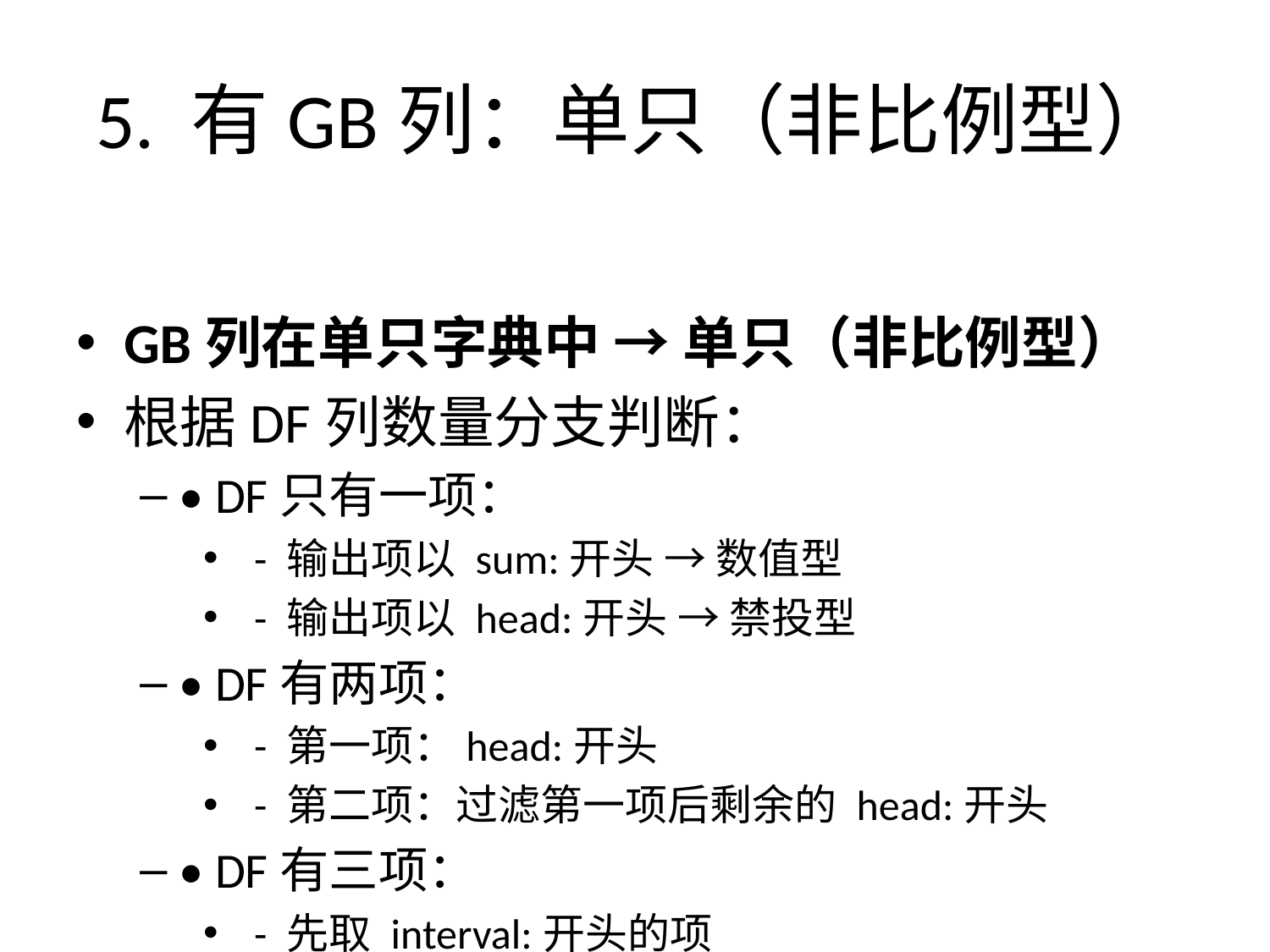

# 5. 有GB列：单只（非比例型）

GB列在单只字典中 → 单只（非比例型）
根据DF列数量分支判断：
• DF只有一项：
  - 输出项以 sum:开头 → 数值型
  - 输出项以 head:开头 → 禁投型
• DF有两项：
  - 第一项：head:开头
  - 第二项：过滤第一项后剩余的 head:开头
• DF有三项：
  - 先取 interval:开头的项
  - 若含 #（如 A#B）：
    - 第一项：#前字段A，head:开头
    - 第二项：#后字段B，head:开头